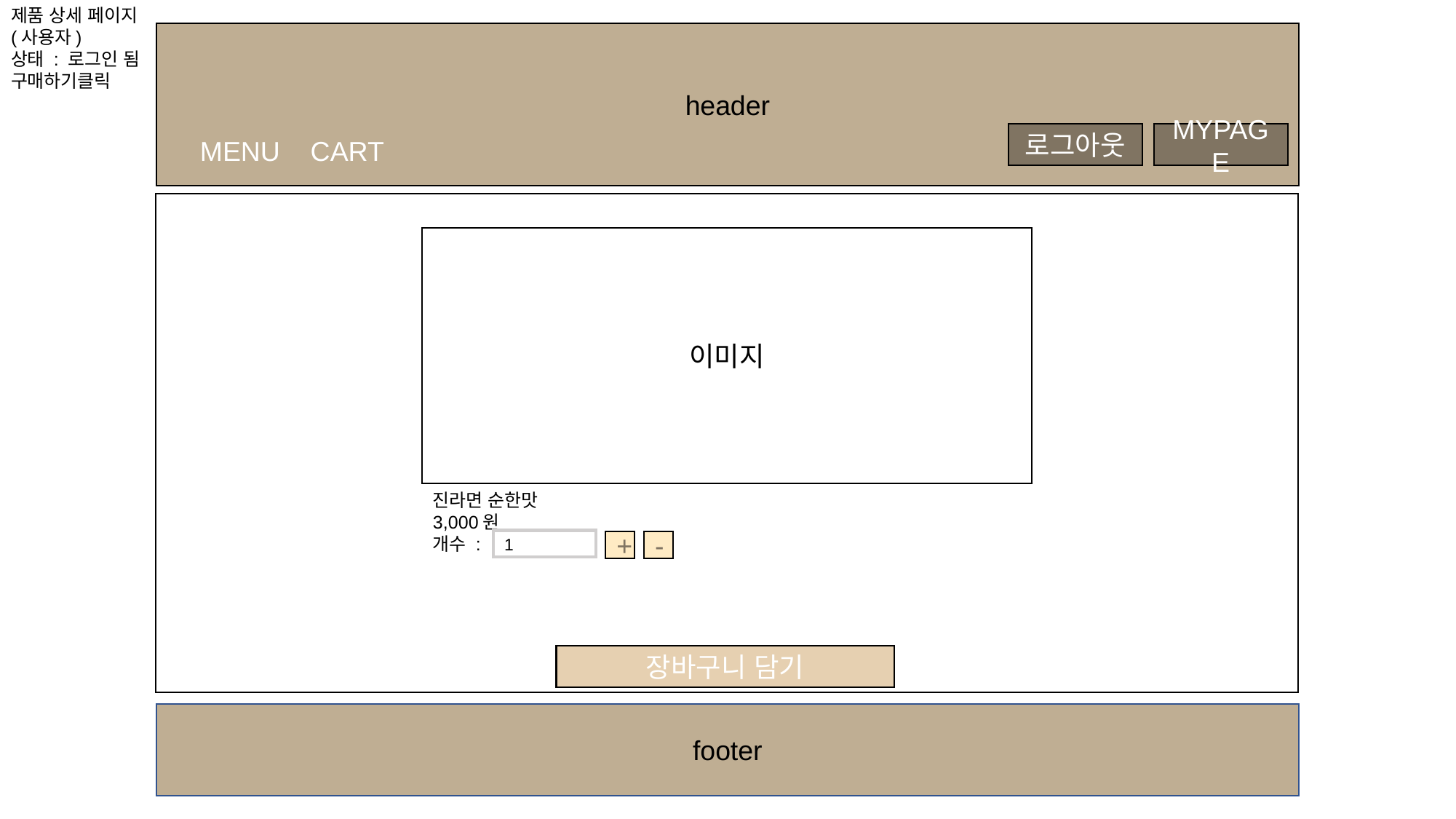

제품 상세 페이지
(사용자)
상태 : 로그인 됨
구매하기클릭
header
로그아웃
MYPAGE
MENU    CART

이미지
진라면 순한맛
3,000원
개수 :
1
+
-
장바구니 담기
footer